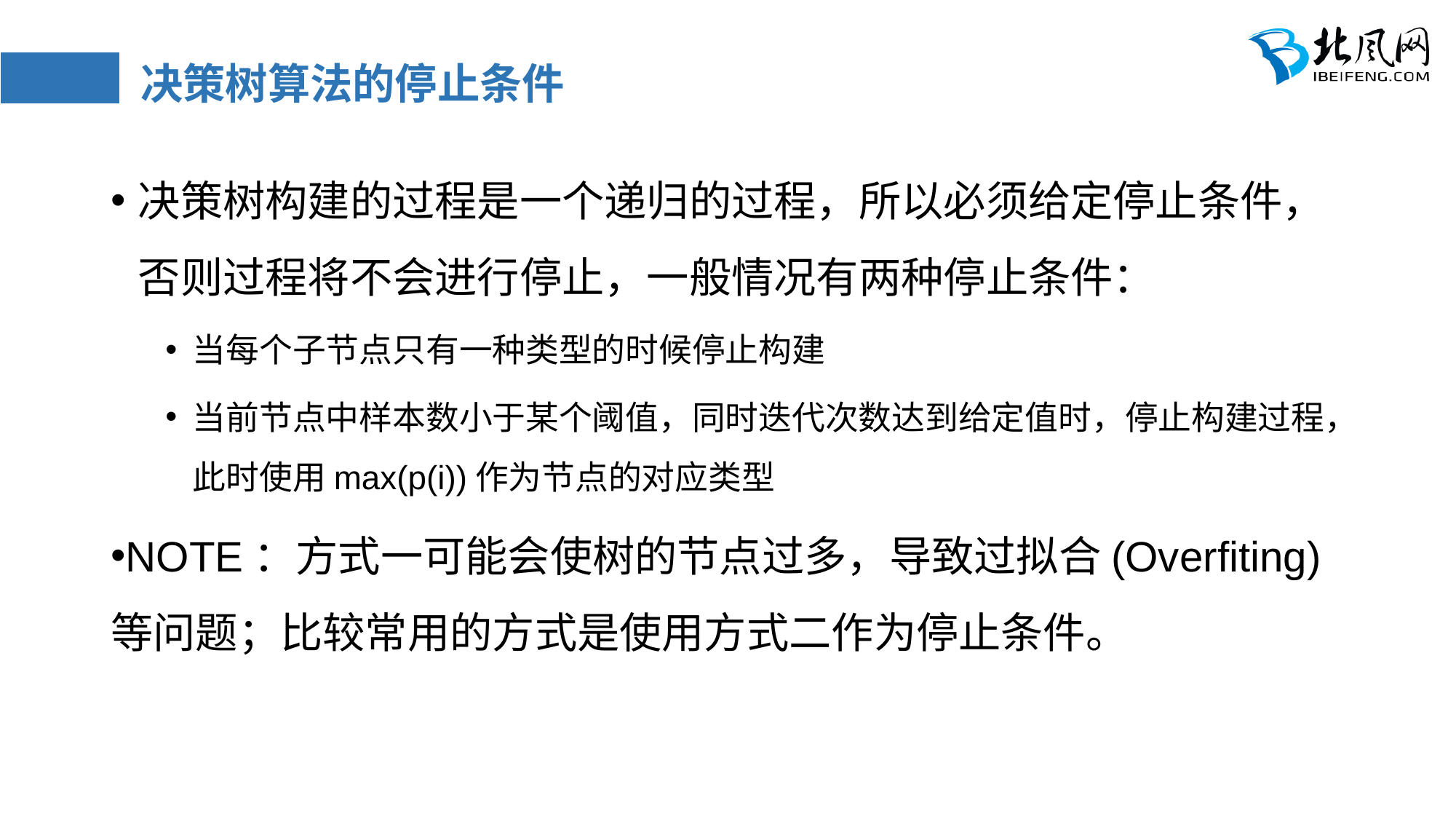

# 决策树算法的停止条件
决策树构建的过程是一个递归的过程，所以必须给定停止条件，否则过程将不会进行停止，一般情况有两种停止条件：
当每个子节点只有一种类型的时候停止构建
当前节点中样本数小于某个阈值，同时迭代次数达到给定值时，停止构建过程，此时使用max(p(i))作为节点的对应类型
NOTE：方式一可能会使树的节点过多，导致过拟合(Overfiting)等问题；比较常用的方式是使用方式二作为停止条件。